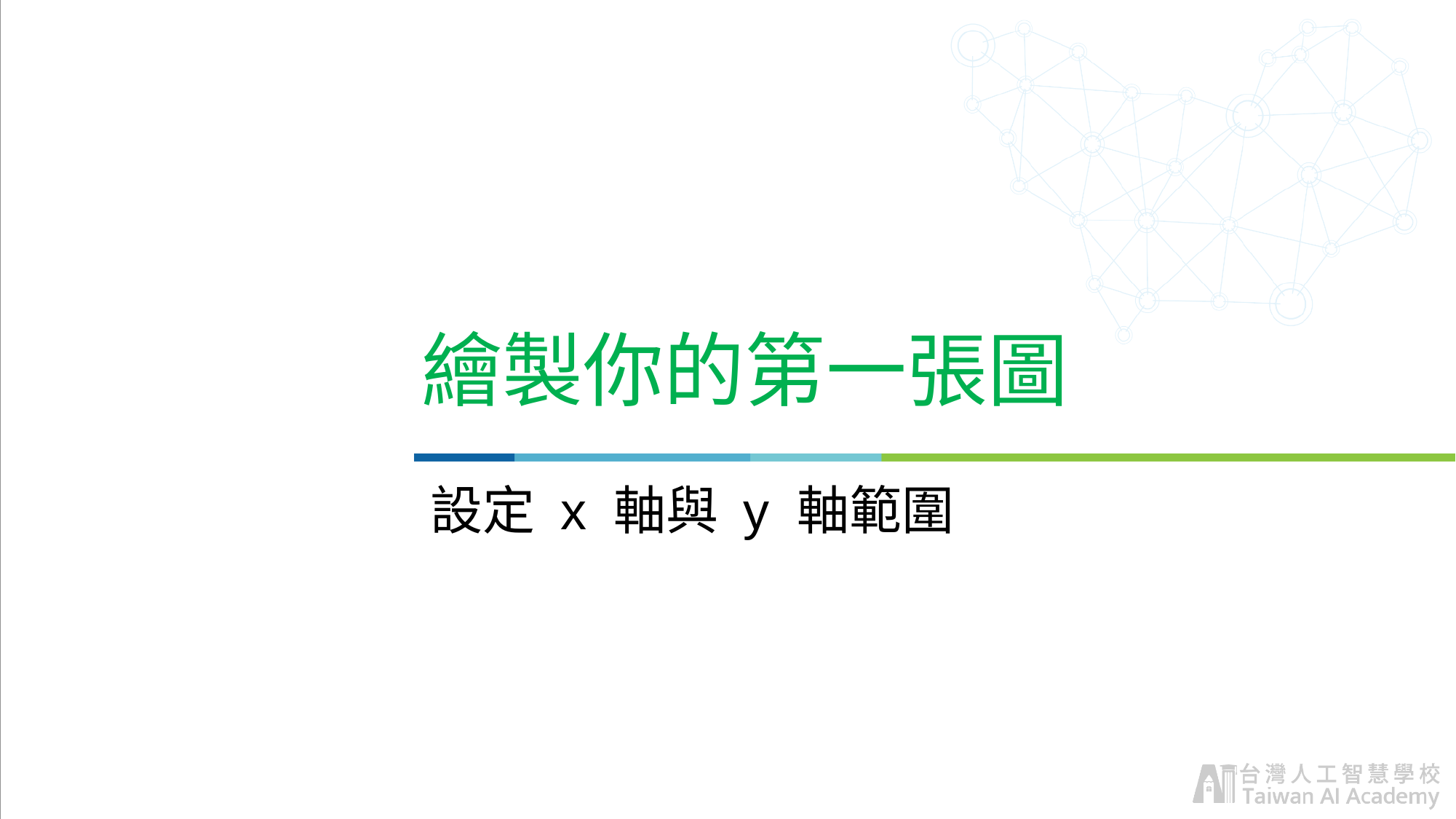

# 繪製你的第一張圖
設定 x 軸與 y 軸範圍